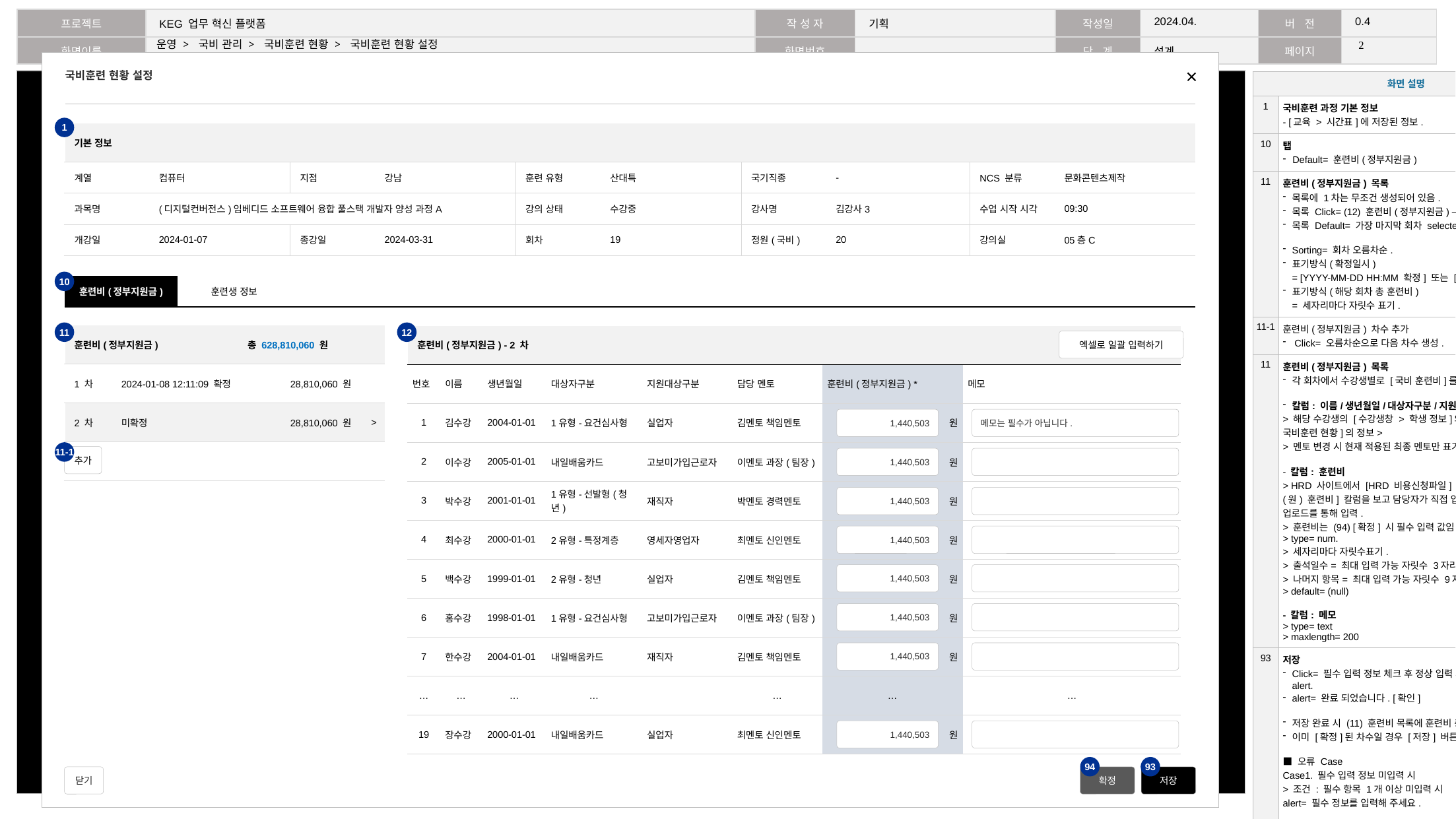

2

# 운영 > 국비 관리 > 국비훈련 현황 > 국비훈련 현황 설정
국비훈련 현황 설정
닫기
확정
저장
| 화면 설명 |  |
| --- | --- |
| 1 | 국비훈련 과정 기본 정보 - [교육 > 시간표]에 저장된 정보. |
| 10 | 탭 Default= 훈련비(정부지원금) |
| 11 | 훈련비(정부지원금) 목록 목록에 1차는 무조건 생성되어 있음. 목록 Click= (12) 훈련비(정부지원금) – n차 목록을 호출함. 목록 Default= 가장 마지막 회차 selected Sorting= 회차 오름차순. 표기방식(확정일시) = [YYYY-MM-DD HH:MM 확정] 또는 [미확정] 으로 표기 표기방식(해당 회차 총 훈련비) = 세자리마다 자릿수 표기. |
| 11-1 | 훈련비(정부지원금) 차수 추가 Click= 오름차순으로 다음 차수 생성. |
| 11 | 훈련비(정부지원금) 목록 각 회차에서 수강생별로 [국비 훈련비]를 입력함. 칼럼: 이름/생년월일/대상자구분/지원대상구분/담당멘토 > 해당 수강생의 [수강생창 > 학생 정보]와 [수강생창 > 국비훈련 현황]의 정보> > 멘토 변경 시 현재 적용된 최종 멘토만 표기. - 칼럼: 훈련비 > HRD 사이트에서 [HRD 비용신청파일] 엑셀파일의 [신청액(원) 훈련비] 칼럼을 보고 담당자가 직접 입력 또는 엑셀 일괄 업로드를 통해 입력. > 훈련비는 (94) [확정] 시 필수 입력 값임. > type= num. > 세자리마다 자릿수표기. > 출석일수= 최대 입력 가능 자릿수 3자리. > 나머지 항목= 최대 입력 가능 자릿수 9자리. > default= (null) - 칼럼: 메모 > type= text > maxlength= 200 |
| 93 | 저장 Click= 필수 입력 정보 체크 후 정상 입력 시 DB 업데이트 후 alert. alert= 완료 되었습니다. [확인] 저장 완료 시 (11) 훈련비 목록에 훈련비 총액 업데이트. 이미 [확정]된 차수일 경우 [저장] 버튼 비활성화. ■ 오류 Case Case1. 필수 입력 정보 미입력 시 > 조건 : 필수 항목 1개 이상 미입력 시 alert= 필수 정보를 입력해 주세요. Case2. 기타 오류 시 alert= 잠시 후 다시 시도해 주세요. |
| 94 | 확정 Click= 필수 입력 정보 체크 후 정상 입력 시 Confirm. Confirm= 확정 후에는 금액 수정이 불가능합니다. 이대로 진행하시겠습니까? [예]= DB 업데이트 후 (11) 훈련비 목록에 해당 훈련비 총액 및 확정일자 기입. [아니오]= Confirm. 종료. - 이미 [확정]된 차수일 경우 [확정] 버튼 비활성화. ■ 오류 Case Case1. 필수 입력 정보 미입력 시 > 조건 : 필수 항목 1개 이상 미입력 시 alert= 필수 정보를 입력해 주세요. Case2. 기타 오류 시 alert= 잠시 후 다시 시도해 주세요. |
1
| 기본 정보 |  |  |  |  |  |  |  |  |  |
| --- | --- | --- | --- | --- | --- | --- | --- | --- | --- |
| 계열 | 컴퓨터 | 지점 | 강남 | 훈련 유형 | 산대특 | 국기직종 | - | NCS 분류 | 문화콘텐츠제작 |
| 과목명 | (디지털컨버전스)임베디드 소프트웨어 융합 풀스택 개발자 양성 과정A |  |  | 강의 상태 | 수강중 | 강사명 | 김강사3 | 수업 시작 시각 | 09:30 |
| 개강일 | 2024-01-07 | 종강일 | 2024-03-31 | 회차 | 19 | 정원(국비) | 20 | 강의실 | 05층C |
10
| 훈련비(정부지원금) | 훈련생 정보 |  |  |  |  |  |  |  |  |
| --- | --- | --- | --- | --- | --- | --- | --- | --- | --- |
11
12
| 훈련비(정부지원금) 총 628,810,060 원 |  |  |  |
| --- | --- | --- | --- |
| 1 차 | 2024-01-08 12:11:09 확정 | 28,810,060 원 |  |
| 2 차 | 미확정 | 28,810,060 원 | > |
|  |  |  |  |
| 훈련비(정부지원금) - 2 차 |  |  |  |  |  |  |  |
| --- | --- | --- | --- | --- | --- | --- | --- |
| 번호 | 이름 | 생년월일 | 대상자구분 | 지원대상구분 | 담당 멘토 | 훈련비(정부지원금) \* | 메모 |
| 1 | 김수강 | 2004-01-01 | 1유형-요건심사형 | 실업자 | 김멘토 책임멘토 | 원 |  |
| 2 | 이수강 | 2005-01-01 | 내일배움카드 | 고보미가입근로자 | 이멘토 과장(팀장) | 원 |  |
| 3 | 박수강 | 2001-01-01 | 1유형-선발형(청년) | 재직자 | 박멘토 경력멘토 | 원 |  |
| 4 | 최수강 | 2000-01-01 | 2유형-특정계층 | 영세자영업자 | 최멘토 신인멘토 | 원 |  |
| 5 | 백수강 | 1999-01-01 | 2유형-청년 | 실업자 | 김멘토 책임멘토 | 원 |  |
| 6 | 홍수강 | 1998-01-01 | 1유형-요건심사형 | 고보미가입근로자 | 이멘토 과장(팀장) | 원 |  |
| 7 | 한수강 | 2004-01-01 | 내일배움카드 | 재직자 | 김멘토 책임멘토 | 원 |  |
| … | … | … | … |  | … | … | … |
| 19 | 장수강 | 2000-01-01 | 내일배움카드 | 실업자 | 최멘토 신인멘토 | 원 |  |
엑셀로 일괄 입력하기
1,440,503
1,440,503
1,440,503
1,440,503
1,440,503
1,440,503
1,440,503
1,440,503
메모는 필수가 아닙니다.

11-1
추가
94
93